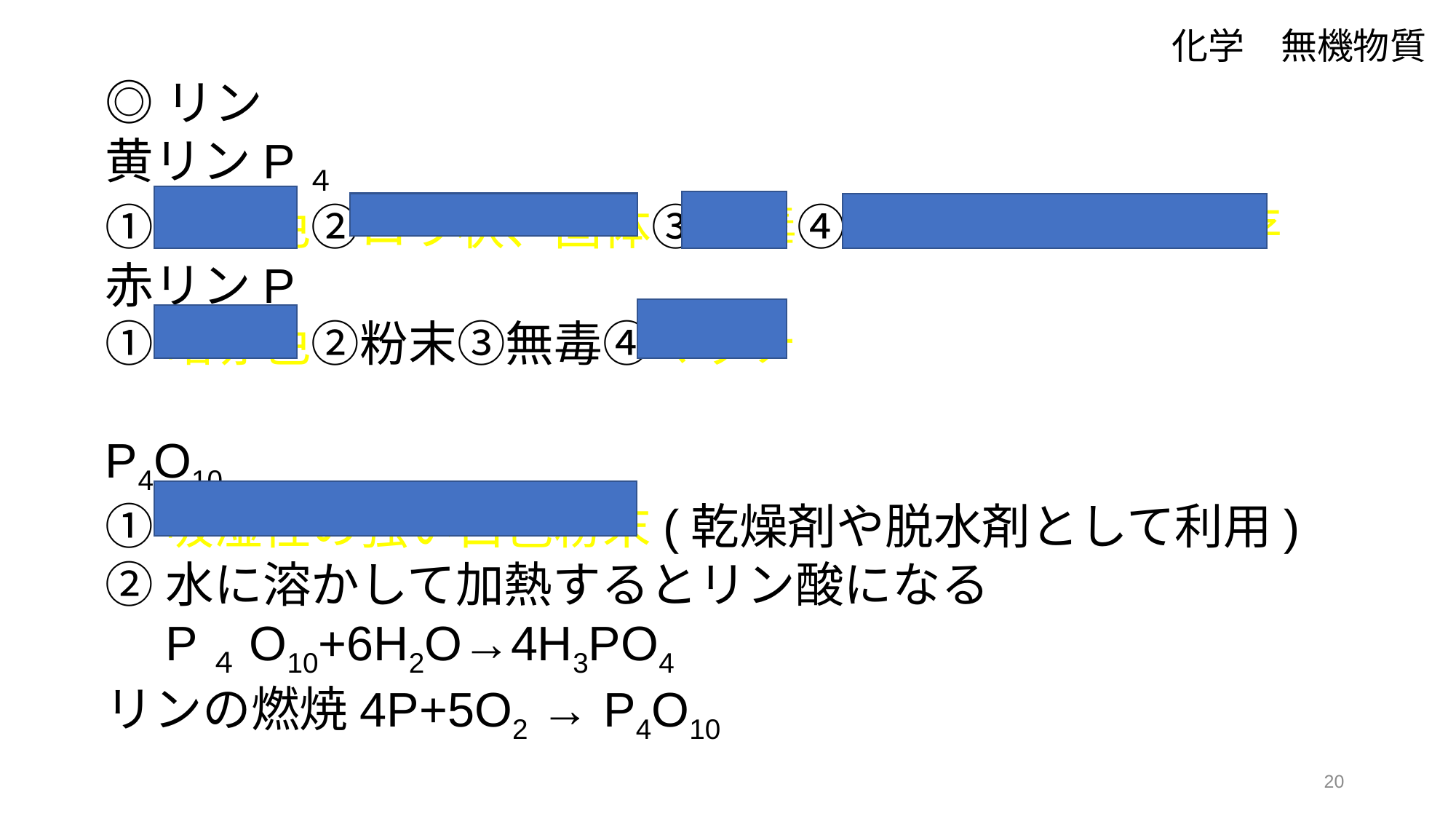

化学　無機物質
◎リン
黄リンP４
①淡黄色②ロウ状、固体③有毒➃自然発火、水中保存
赤リンP
①暗赤色②粉末➂無毒➃マッチ

P4O10
①吸湿性の強い白色粉末(乾燥剤や脱水剤として利用)
②水に溶かして加熱するとリン酸になる
　P４O10+6H2O→4H3PO4
リンの燃焼4P+5O2 → P4O10

20